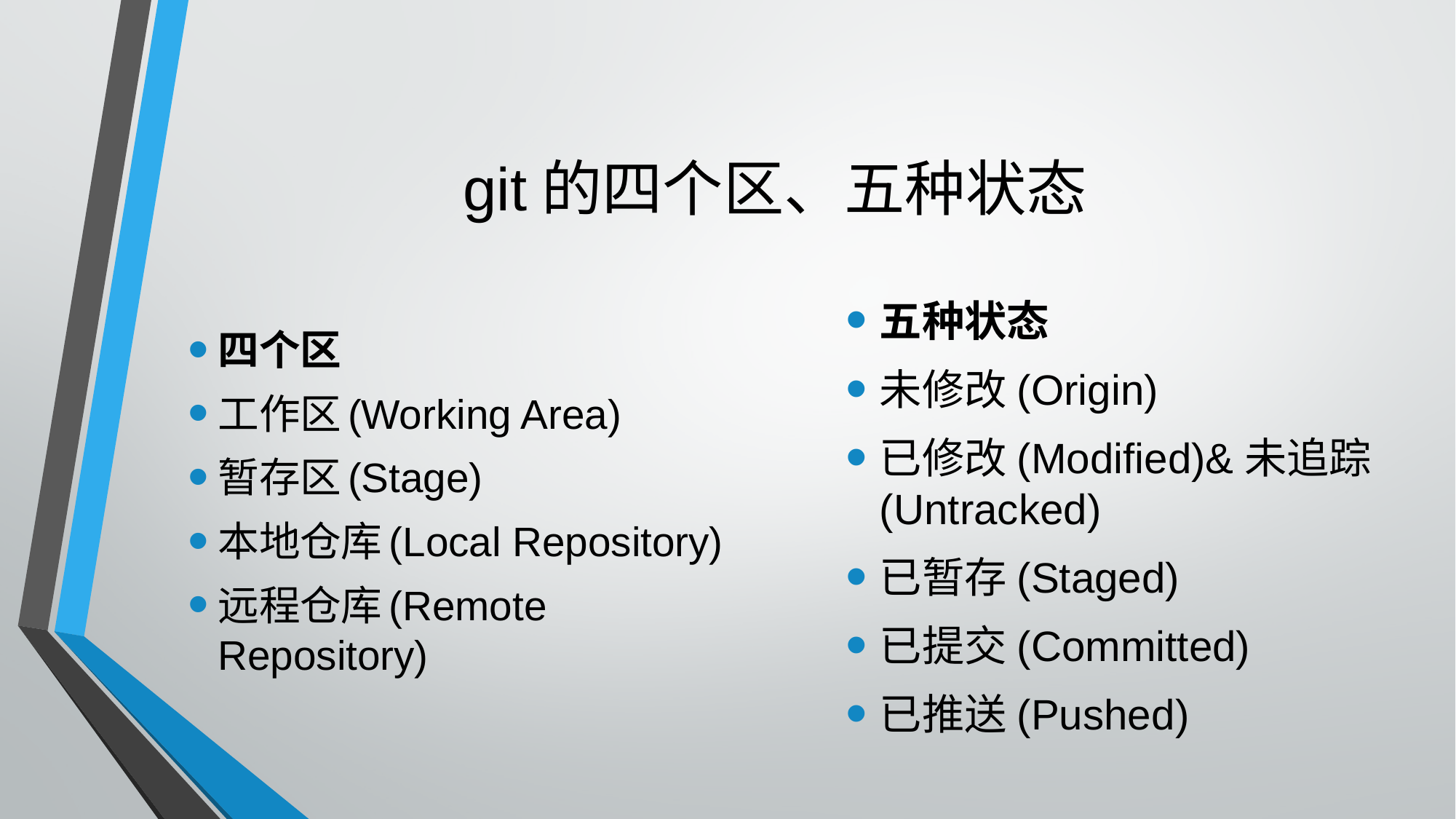

# git的四个区、五种状态
四个区
工作区(Working Area)
暂存区(Stage)
本地仓库(Local Repository)
远程仓库(Remote Repository)

五种状态
未修改(Origin)
已修改(Modified)&未追踪(Untracked)
已暂存(Staged)
已提交(Committed)
已推送(Pushed)